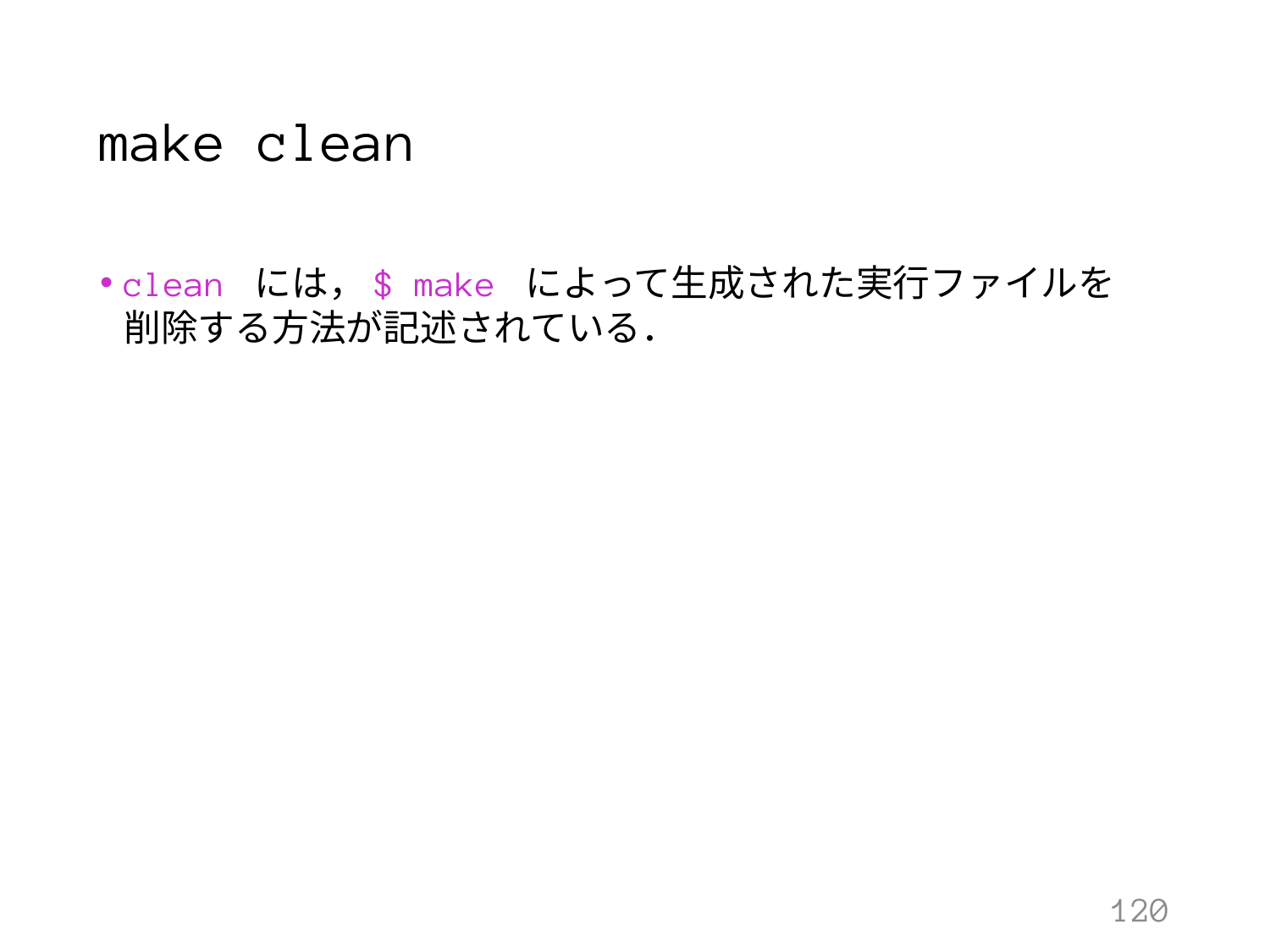

# make clean
clean には，$ make によって生成された実行ファイルを
削除する方法が記述されている．
120